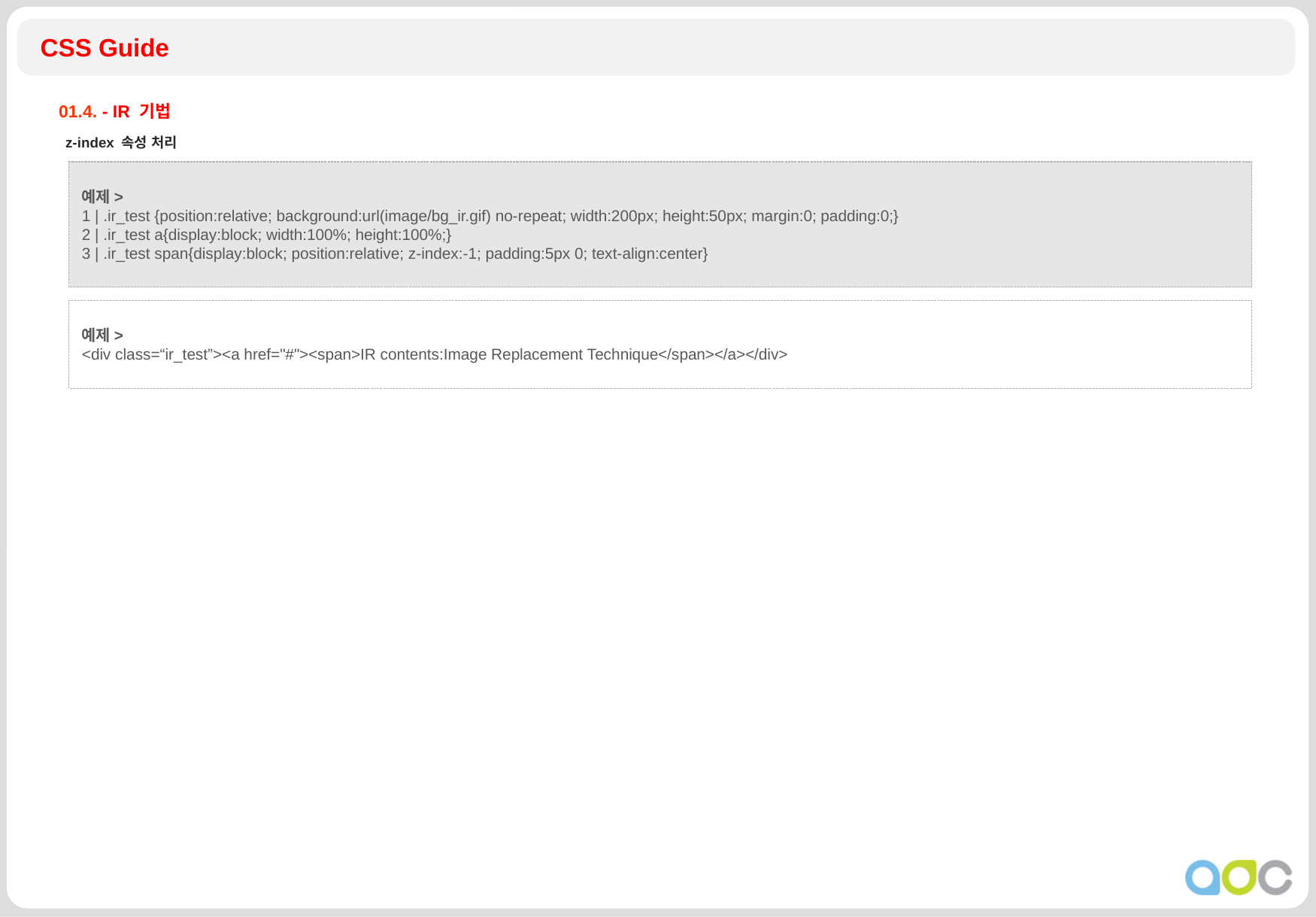

CSS Guide
01.4. - IR 기법
z-index 속성 처리

예제>
1 | .ir_test {position:relative; background:url(image/bg_ir.gif) no-repeat; width:200px; height:50px; margin:0; padding:0;}
2 | .ir_test a{display:block; width:100%; height:100%;}
3 | .ir_test span{display:block; position:relative; z-index:-1; padding:5px 0; text-align:center}

예제>
<div class=“ir_test”><a href="#"><span>IR contents:Image Replacement Technique</span></a></div>